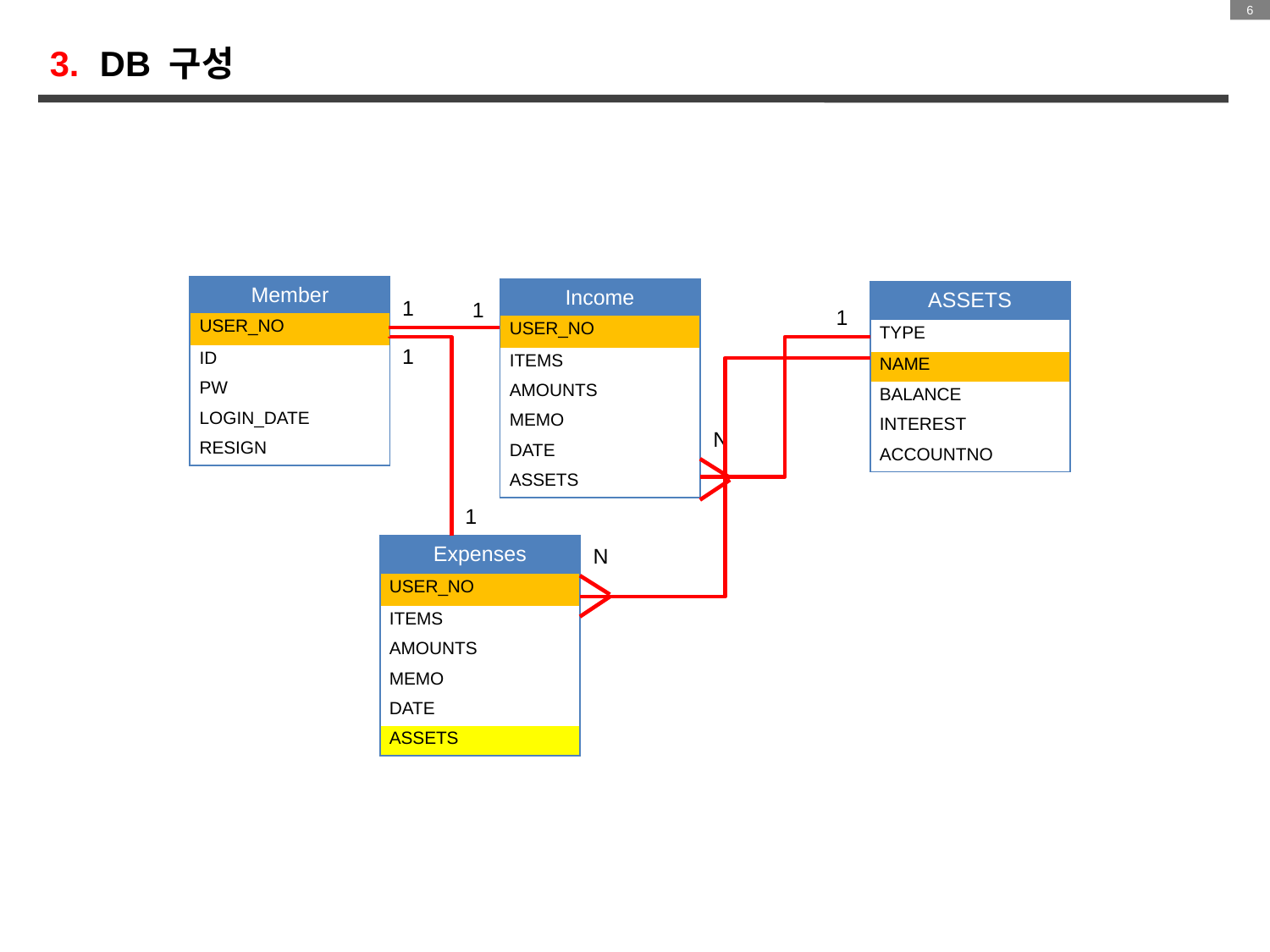

DB 구성
| Member |
| --- |
| USER\_NO |
| ID |
| PW |
| LOGIN\_DATE |
| RESIGN |
| Income |
| --- |
| USER\_NO |
| ITEMS |
| AMOUNTS |
| MEMO |
| DATE |
| ASSETS |
| ASSETS |
| --- |
| TYPE |
| NAME |
| BALANCE |
| INTEREST |
| ACCOUNTNO |
1
1
1
1
N
1
| Expenses |
| --- |
| USER\_NO |
| ITEMS |
| AMOUNTS |
| MEMO |
| DATE |
| ASSETS |
N